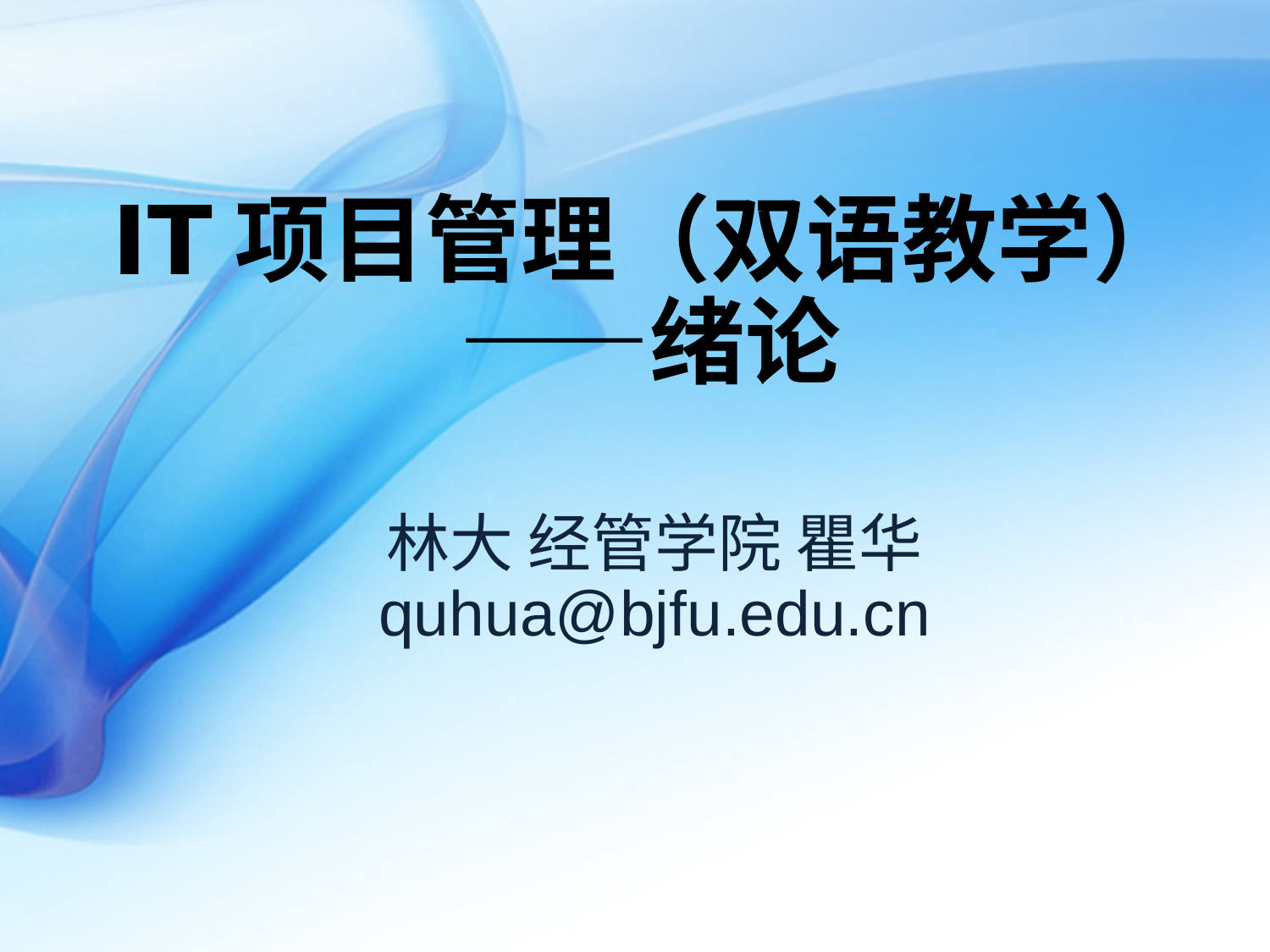

# IT项目管理（双语教学） ——绪论
林大 经管学院 瞿华
quhua@bjfu.edu.cn